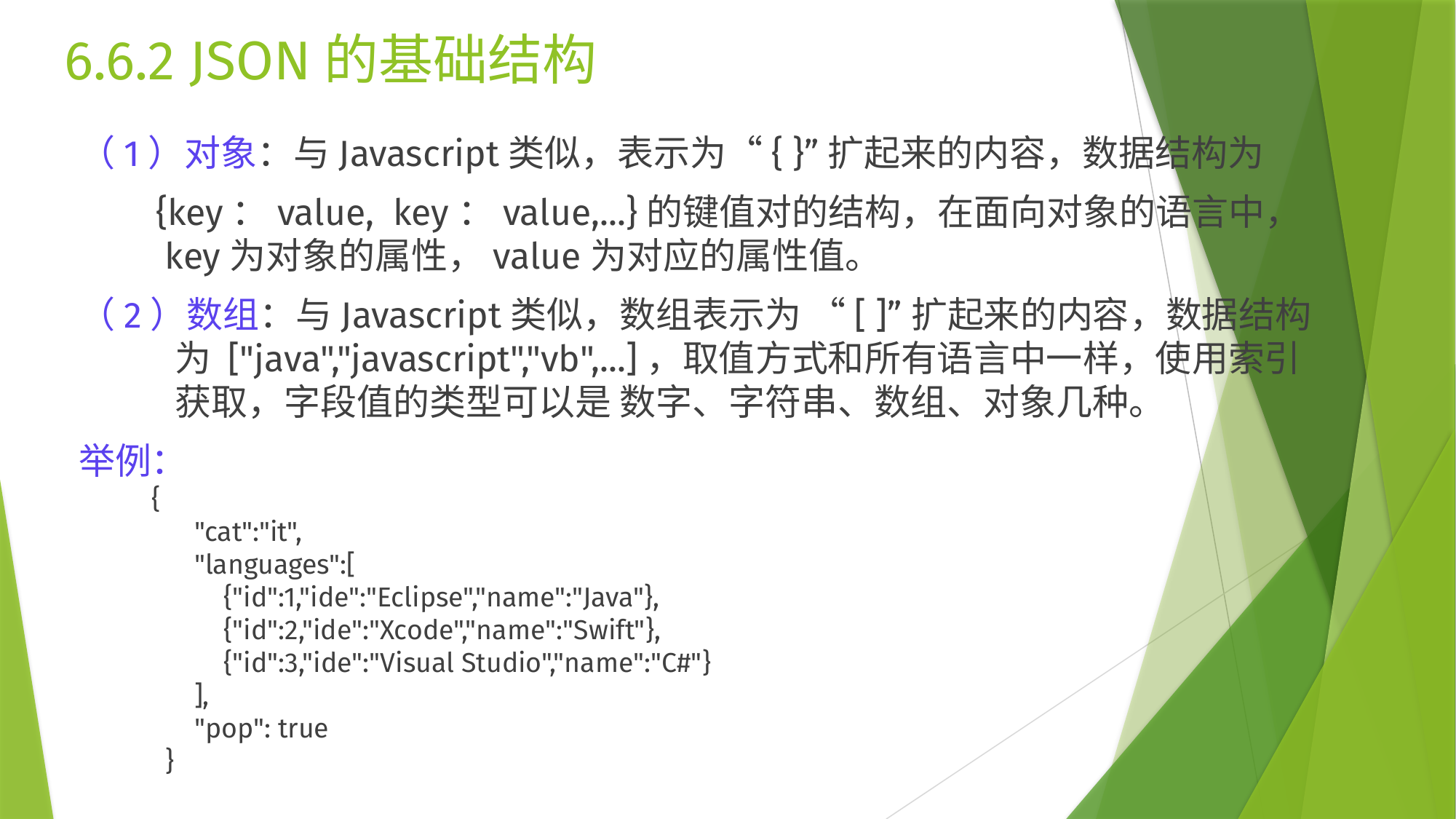

# 6.6.2 JSON的基础结构
（1）对象：与Javascript类似，表示为“{ }”扩起来的内容，数据结构为
        {key：value,  key：value,...}的键值对的结构，在面向对象的语言中，key为对象的属性，value为对应的属性值。
（2）数组：与Javascript类似，数组表示为 “[ ]”扩起来的内容，数据结构为 ["java","javascript","vb",...]，取值方式和所有语言中一样，使用索引获取，字段值的类型可以是 数字、字符串、数组、对象几种。
举例：
          {
    "cat":"it",
    "languages":[
        {"id":1,"ide":"Eclipse","name":"Java"},
        {"id":2,"ide":"Xcode","name":"Swift"},
        {"id":3,"ide":"Visual Studio","name":"C#"}
    ],
    "pop": true
}